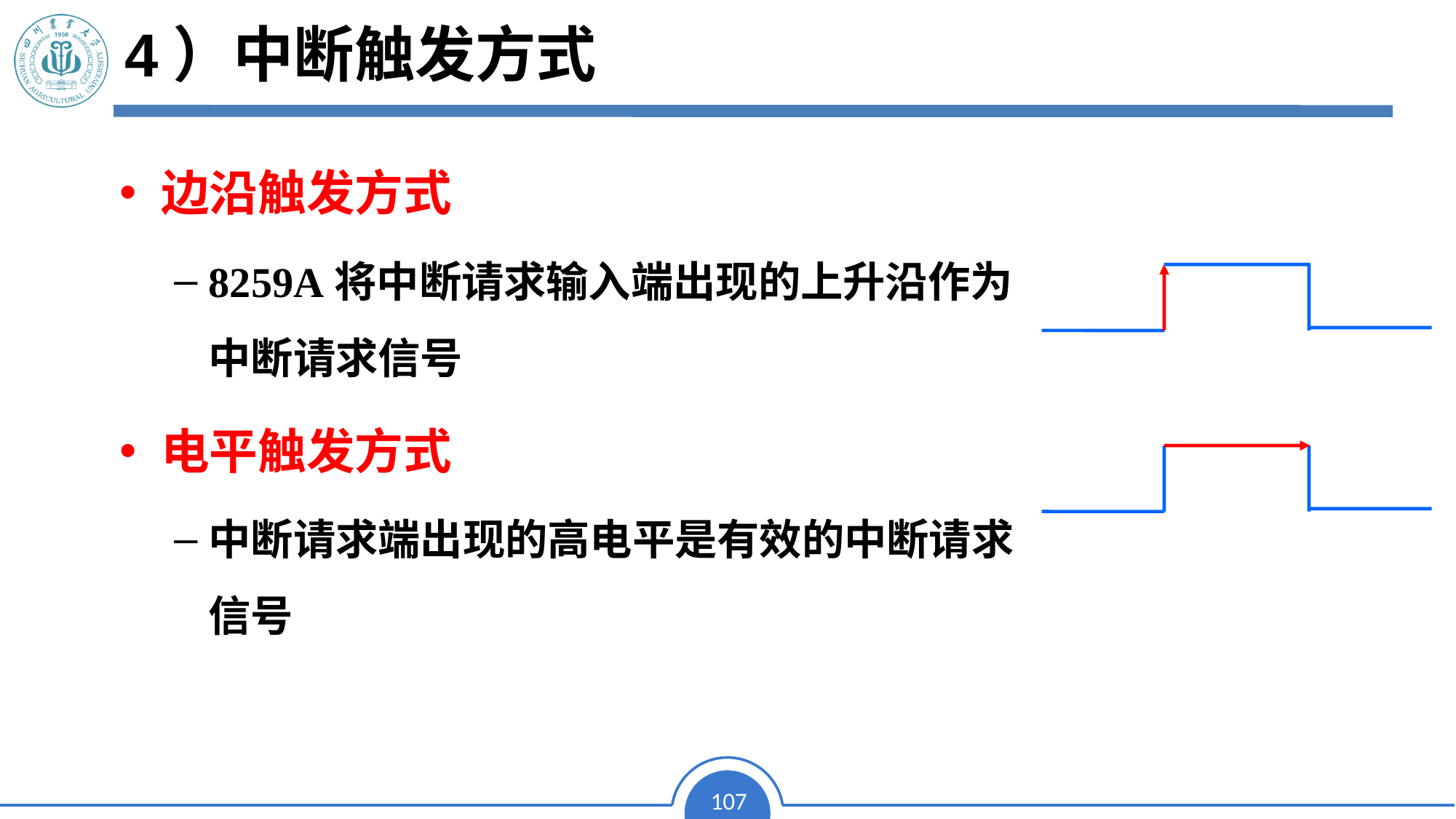

# 4）中断触发方式
边沿触发方式
8259A将中断请求输入端出现的上升沿作为中断请求信号
电平触发方式
中断请求端出现的高电平是有效的中断请求信号